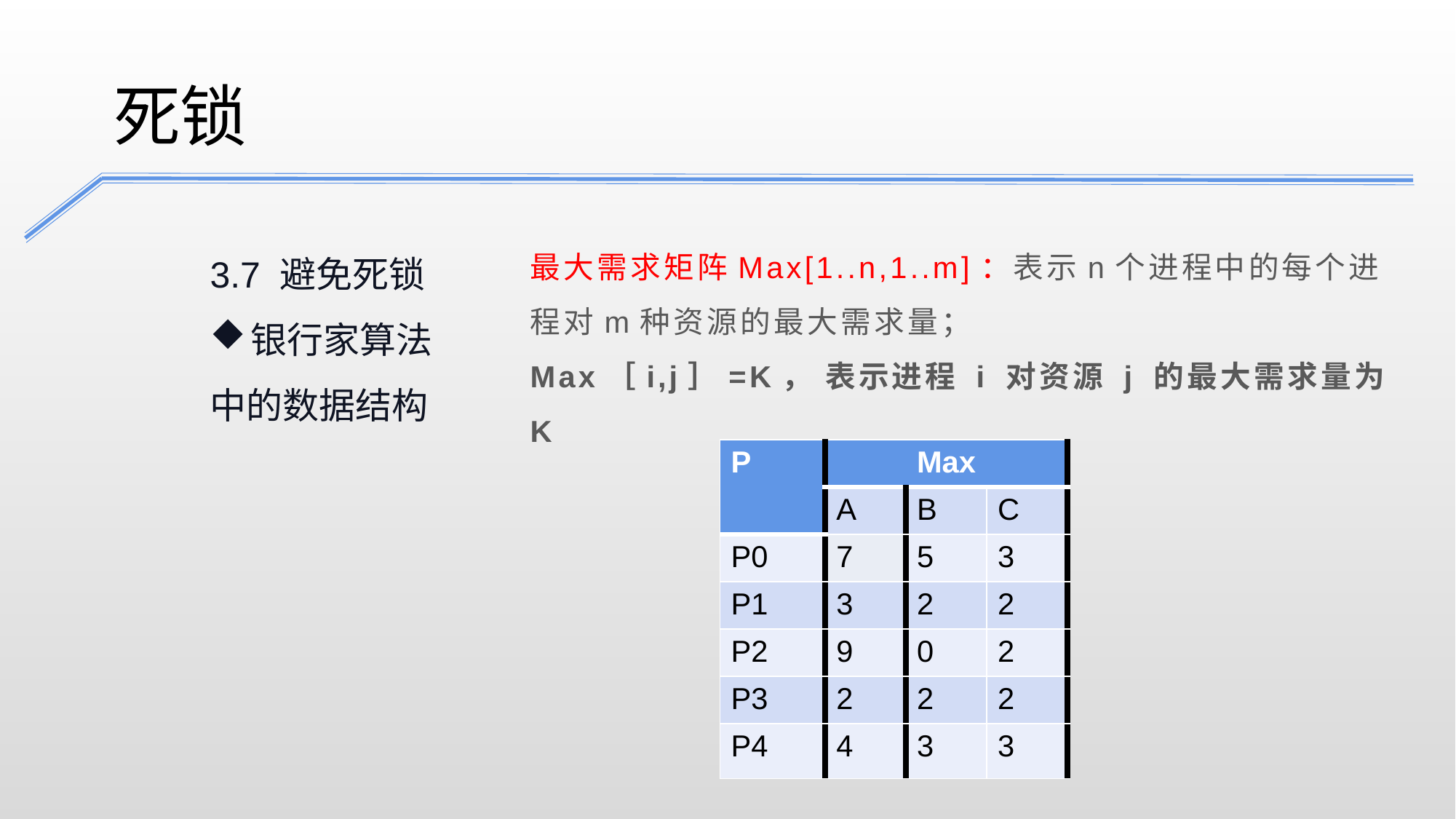

死锁

3.7 避免死锁
银行家算法
中的数据结构

最大需求矩阵Max[1..n,1..m]：表示n个进程中的每个进程对m种资源的最大需求量；
Max［i,j］=K， 表示进程 i 对资源 j 的最大需求量为 K
| P | Max |  |  |
| --- | --- | --- | --- |
|  | A | B | C |
| P0 | 7 | 5 | 3 |
| P1 | 3 | 2 | 2 |
| P2 | 9 | 0 | 2 |
| P3 | 2 | 2 | 2 |
| P4 | 4 | 3 | 3 |